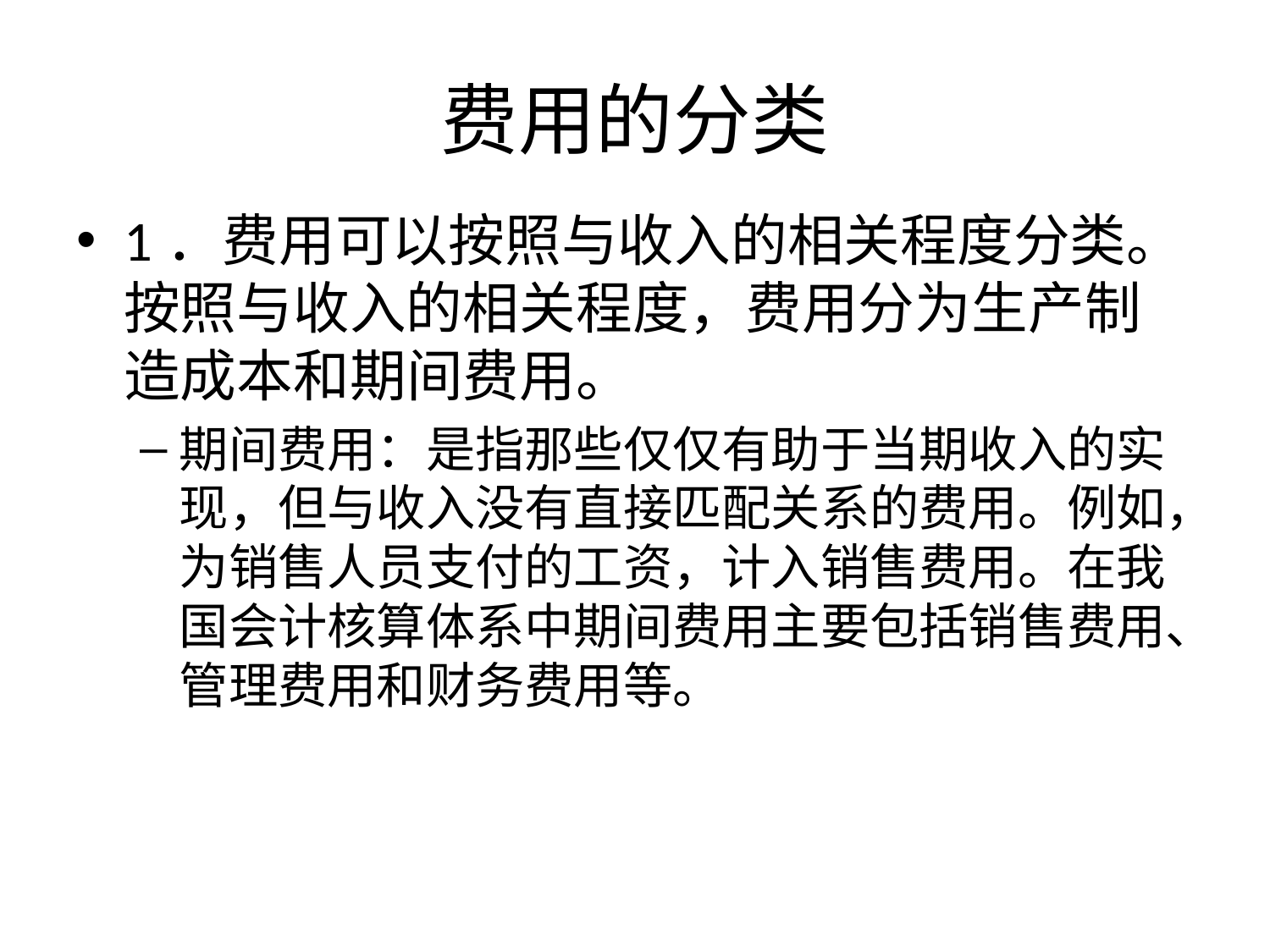

# 费用的分类
1．费用可以按照与收入的相关程度分类。按照与收入的相关程度，费用分为生产制造成本和期间费用。
期间费用：是指那些仅仅有助于当期收入的实现，但与收入没有直接匹配关系的费用。例如，为销售人员支付的工资，计入销售费用。在我国会计核算体系中期间费用主要包括销售费用、管理费用和财务费用等。